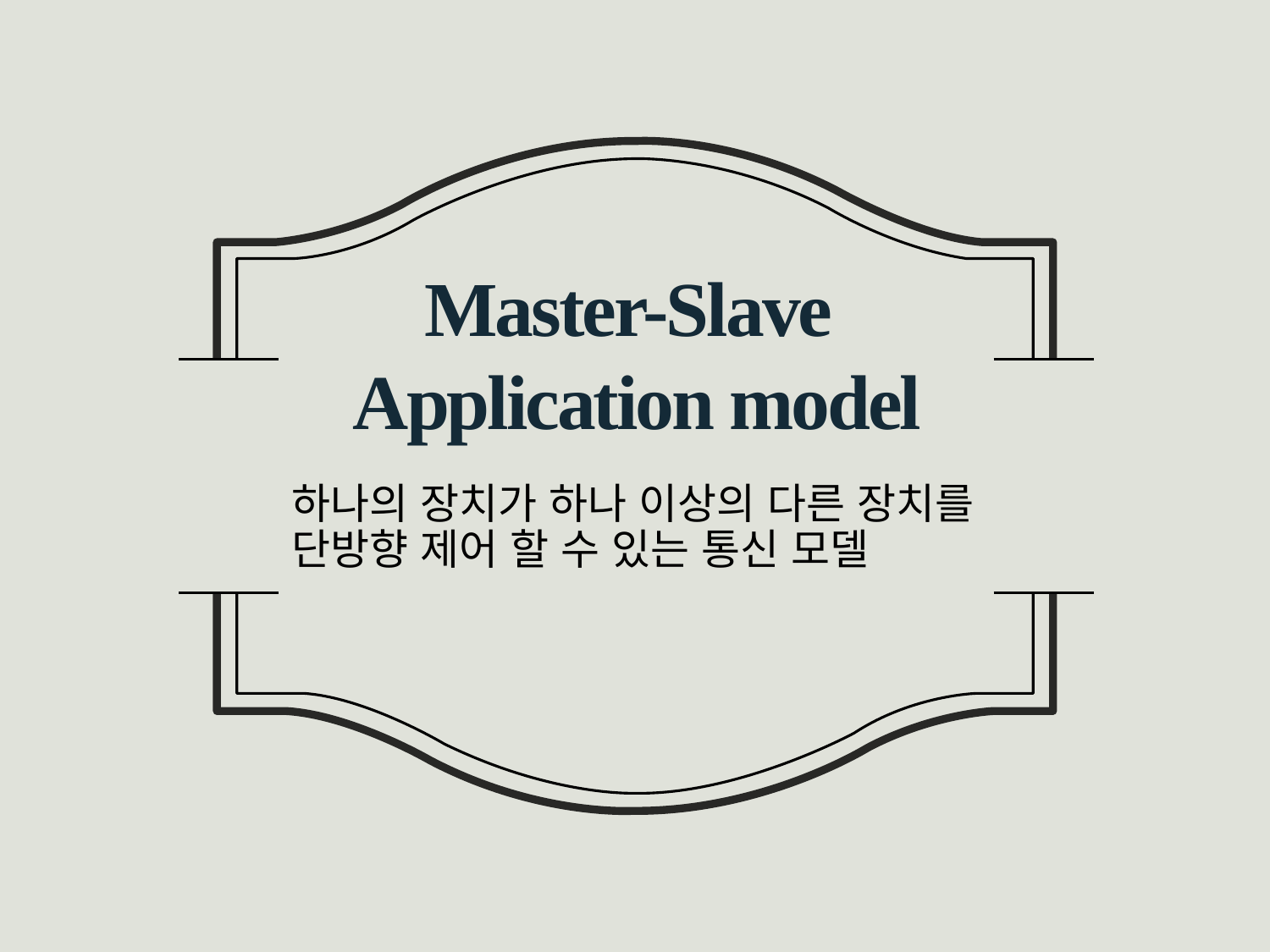

Master-Slave
Application model
하나의 장치가 하나 이상의 다른 장치를
단방향 제어 할 수 있는 통신 모델